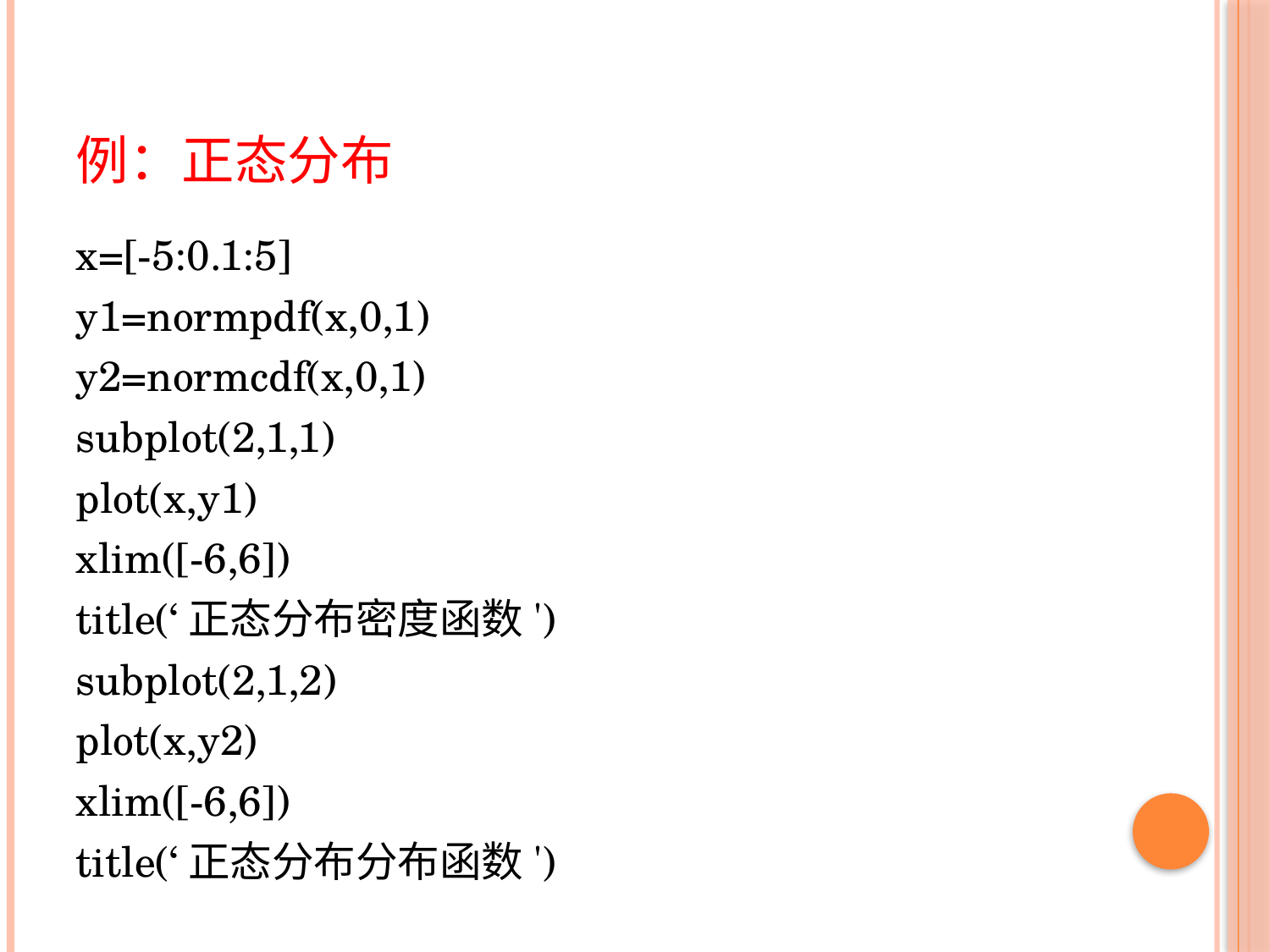

# 例：正态分布
x=[-5:0.1:5]
y1=normpdf(x,0,1)
y2=normcdf(x,0,1)
subplot(2,1,1)
plot(x,y1)
xlim([-6,6])
title(‘正态分布密度函数')
subplot(2,1,2)
plot(x,y2)
xlim([-6,6])
title(‘正态分布分布函数')